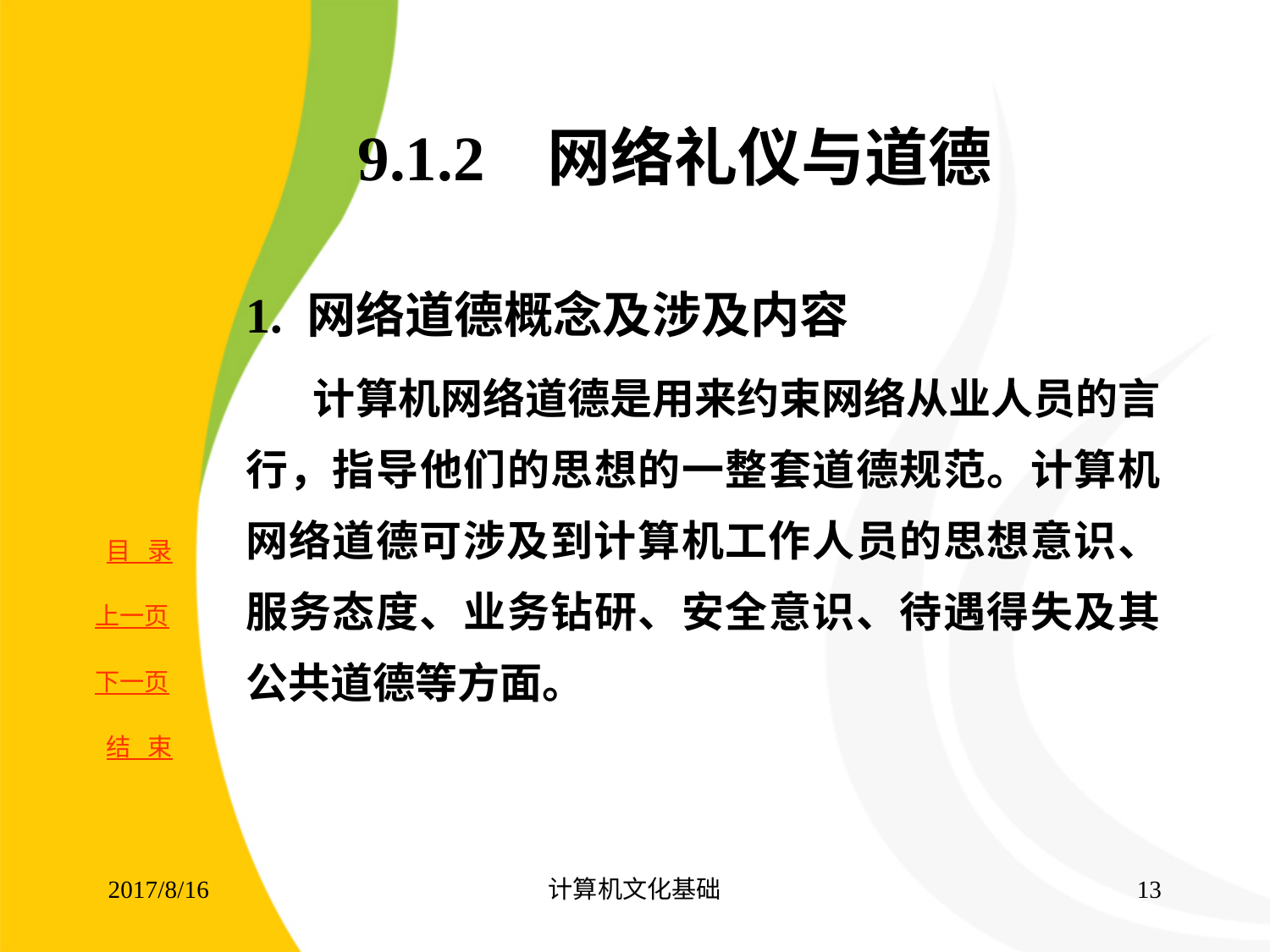

# 9.1.2   网络礼仪与道德
1. 网络道德概念及涉及内容
      计算机网络道德是用来约束网络从业人员的言行，指导他们的思想的一整套道德规范。计算机网络道德可涉及到计算机工作人员的思想意识、服务态度、业务钻研、安全意识、待遇得失及其公共道德等方面。

2017/8/16
计算机文化基础
13